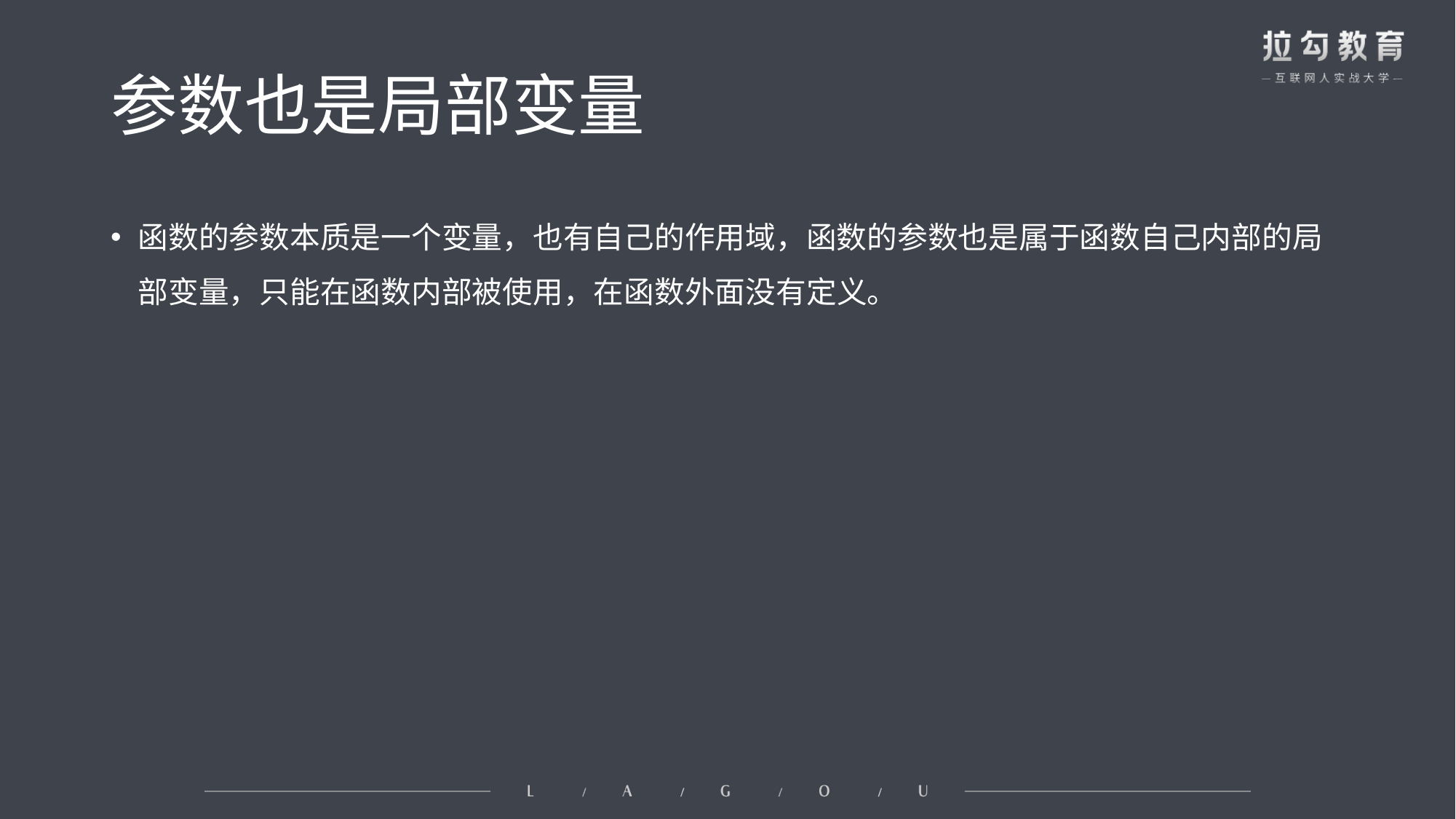

# 参数也是局部变量
函数的参数本质是一个变量，也有自己的作用域，函数的参数也是属于函数自己内部的局部变量，只能在函数内部被使用，在函数外面没有定义。